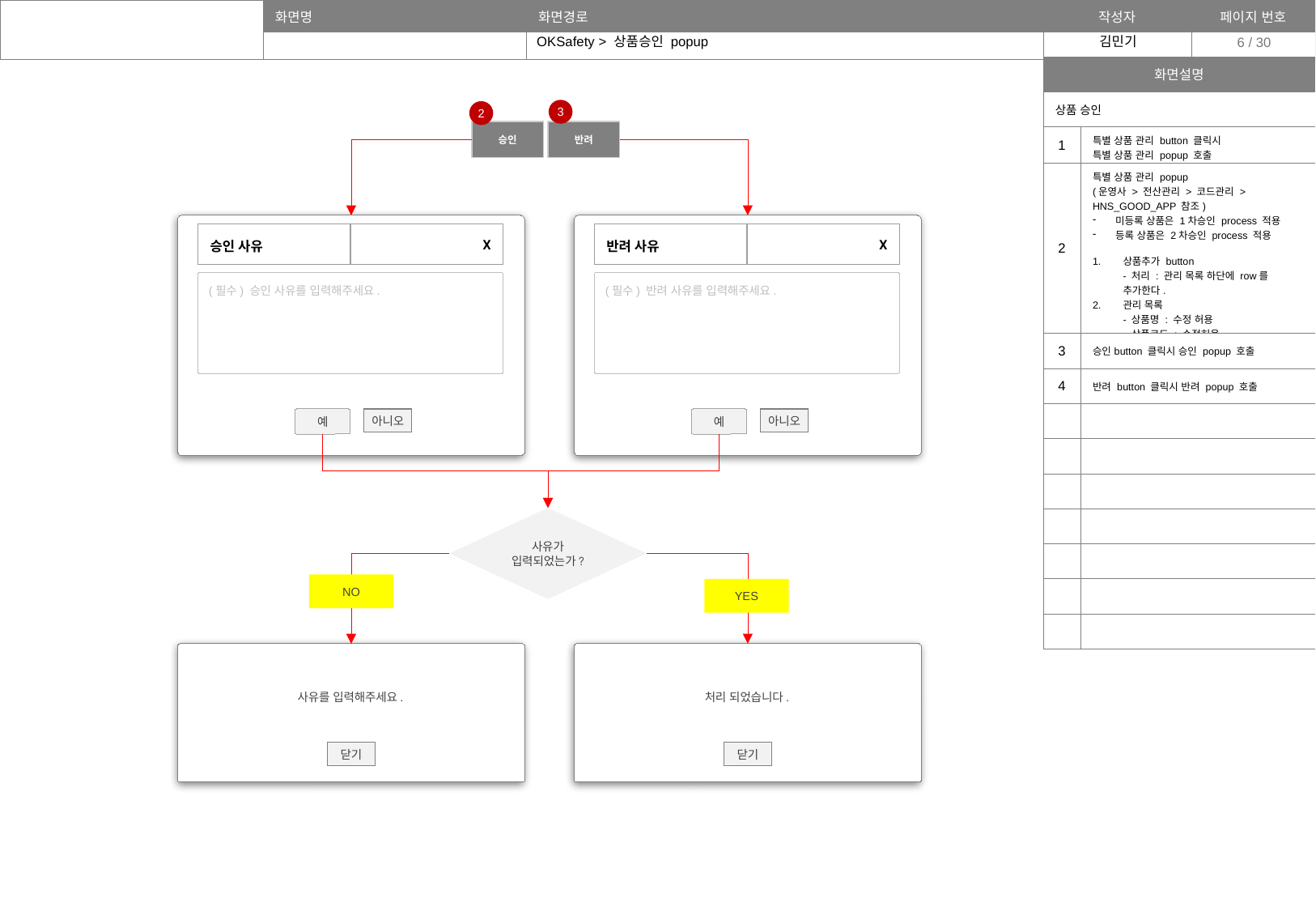

화면경로 변경 검토: OKSafety, 홈앤서비스  > 상품승인 popup

1.2.특별 상품 관리 디스크립션 삭제

3.4.승인/반려 사유 팝업 버튼 변경 검토
- 예/아니오->등록/취소 or 확인/취소

OKSafety > 상품승인 popup
6
| 화면설명 |  |
| --- | --- |
| 상품 승인 |  |
| 1 | 특별 상품 관리 button 클릭시 특별 상품 관리 popup 호출 |
| 2 | 특별 상품 관리 popup (운영사 > 전산관리 > 코드관리 > HNS\_GOOD\_APP 참조) 미등록 상품은 1차승인 process 적용 등록 상품은 2차승인 process 적용 상품추가 button - 처리 : 관리 목록 하단에 row를 추가한다. 관리 목록 - 상품명 : 수정 허용 - 상품코드 : 수정허용 - 사용여부 toggle (default : Y) |
| 3 | 승인button 클릭시 승인 popup 호출 |
| 4 | 반려 button 클릭시 반려 popup 호출 |
|  |  |
|  |  |
|  |  |
|  |  |
|  |  |
|  |  |
|  |  |
3
2
승인
반려

| 승인 사유 | X |
| --- | --- |
| 반려 사유 | X |
| --- | --- |
(필수) 승인 사유를 입력해주세요.
(필수) 반려 사유를 입력해주세요.
예
예
아니오
아니오
사유가 입력되었는가?
NO
YES

사유를 입력해주세요.
처리 되었습니다.
닫기
닫기